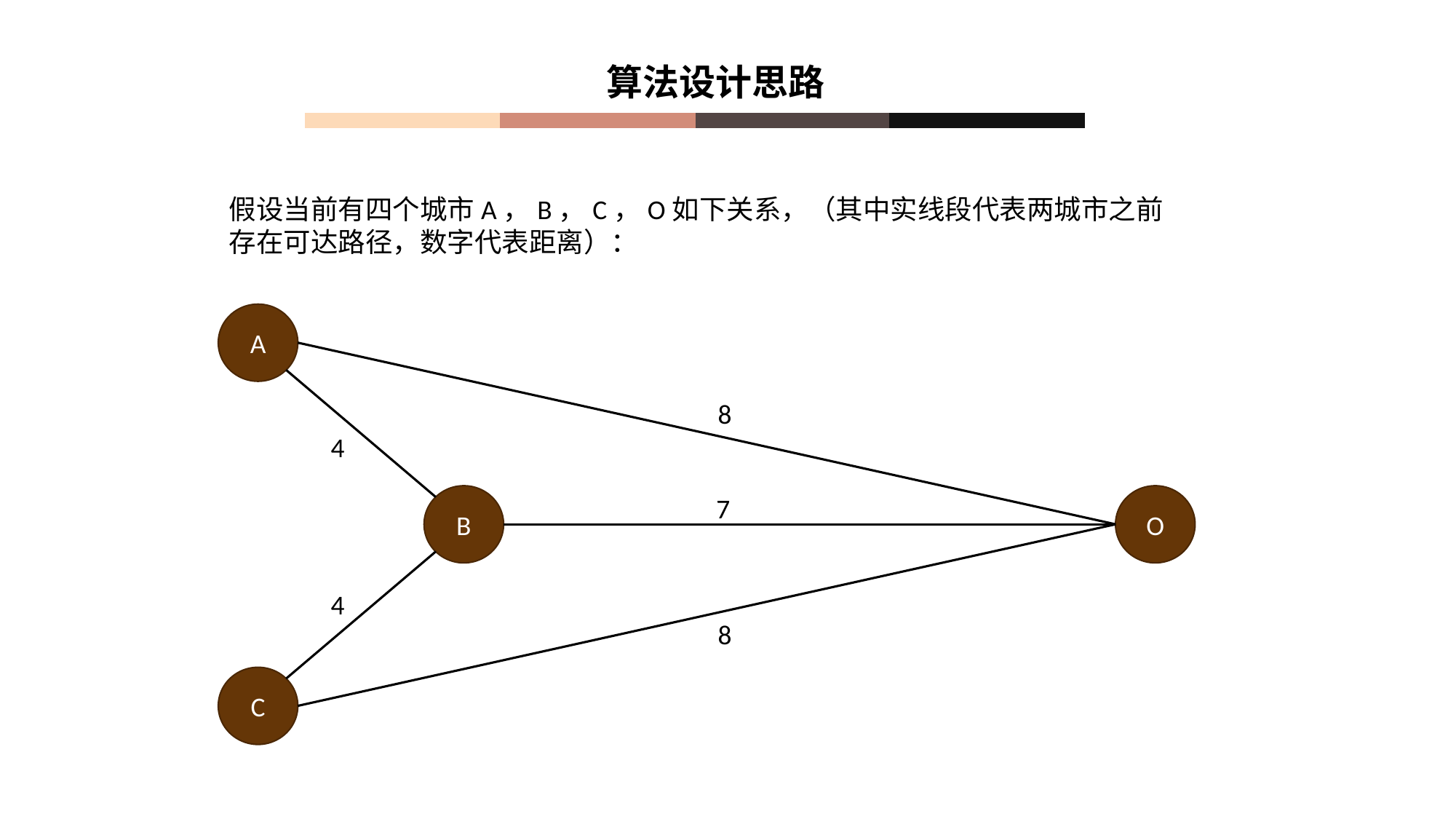

算法设计思路
假设当前有四个城市A，B，C，O如下关系，（其中实线段代表两城市之前存在可达路径，数字代表距离）：
A
8

4

B
7
O
4

8

C